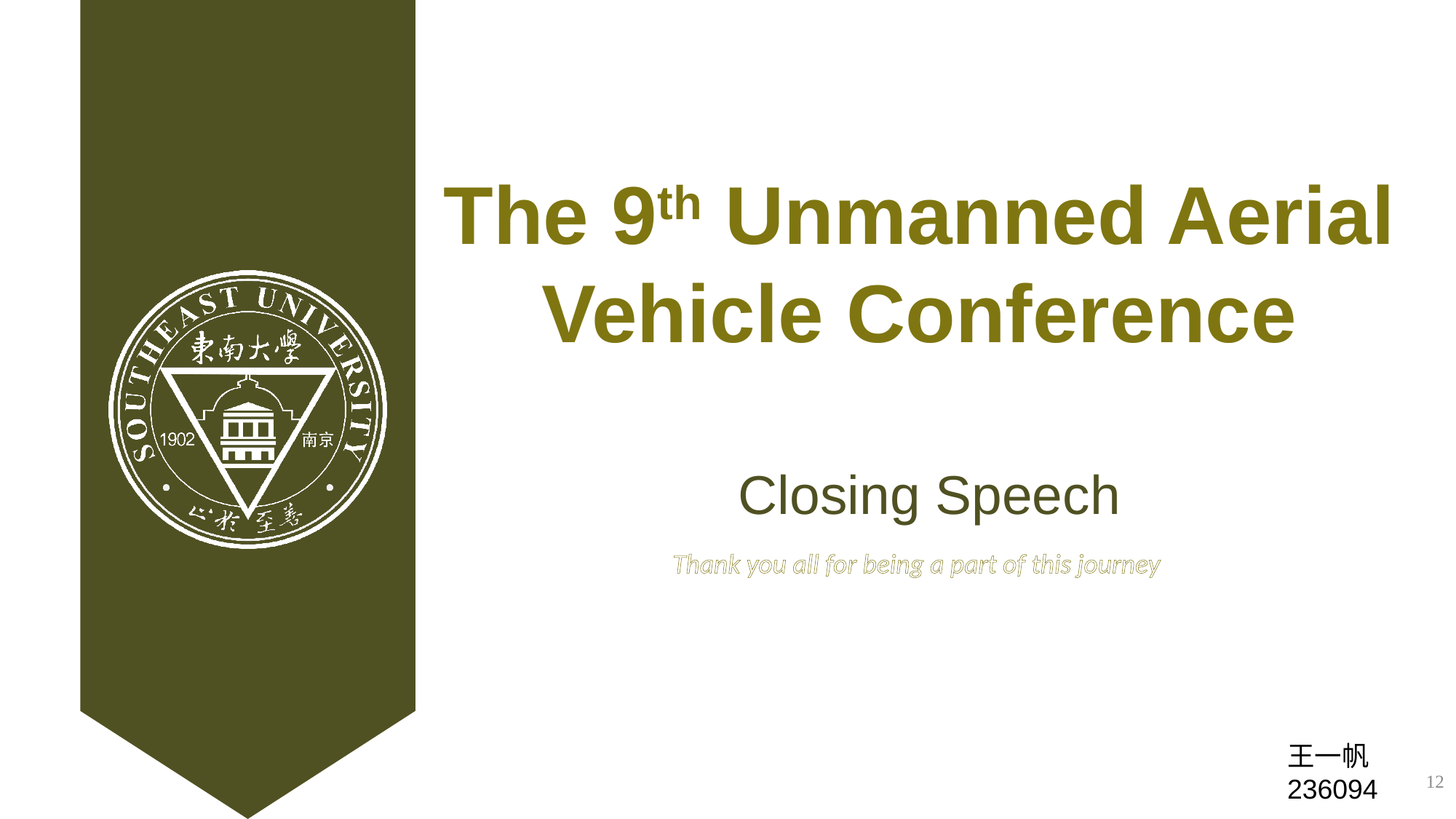

The 9th Unmanned Aerial Vehicle Conference
Closing Speech
Thank you all for being a part of this journey
王一帆
236094
12